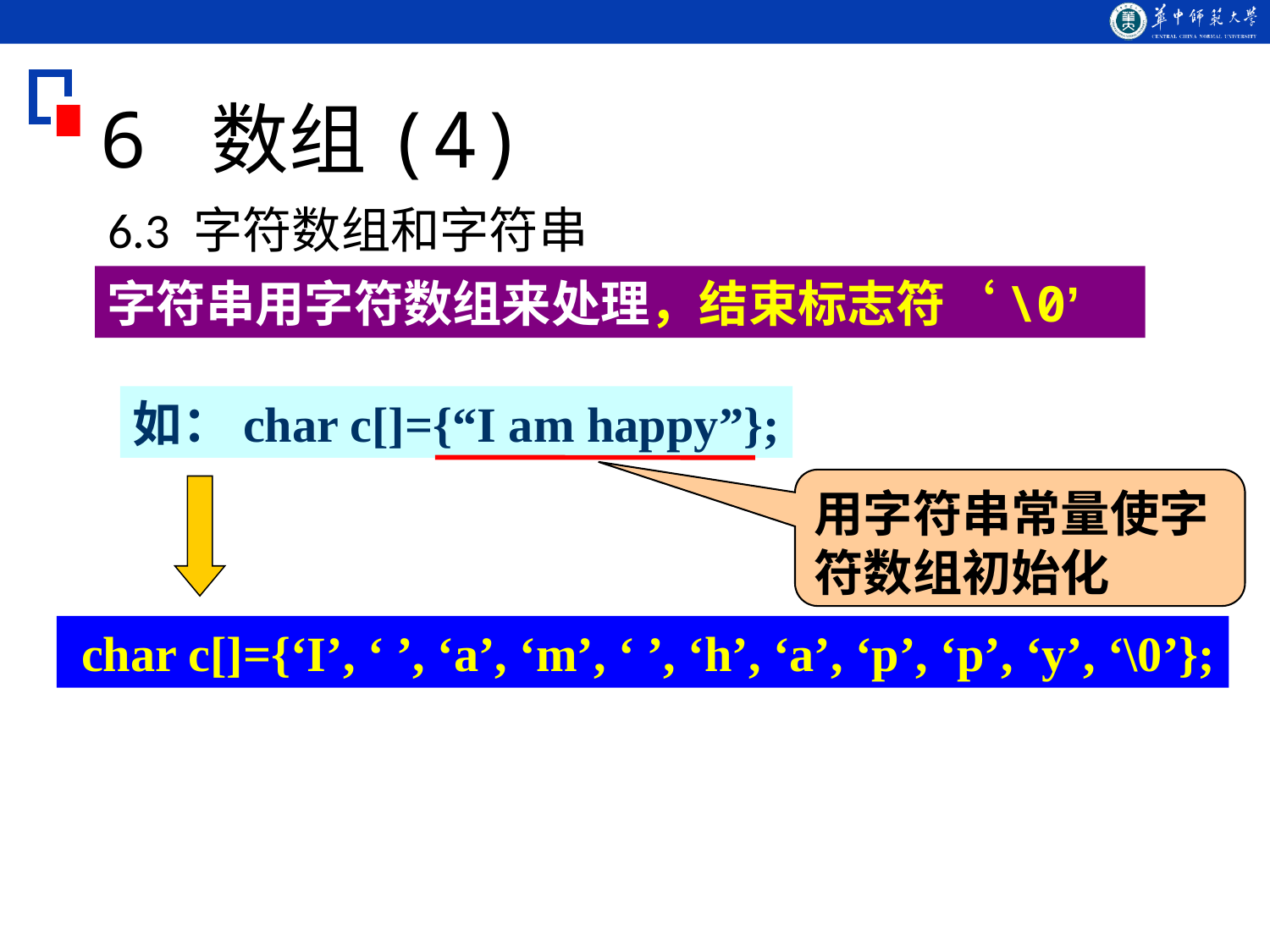

# 6 数组(4)
6.3 字符数组和字符串

字符串用字符数组来处理，结束标志符‘\0’
如：char c[]={“I am happy”};

用字符串常量使字符数组初始化

 char c[]={‘I’, ‘ ’, ‘a’, ‘m’, ‘ ’, ‘h’, ‘a’, ‘p’, ‘p’, ‘y’, ‘\0’};